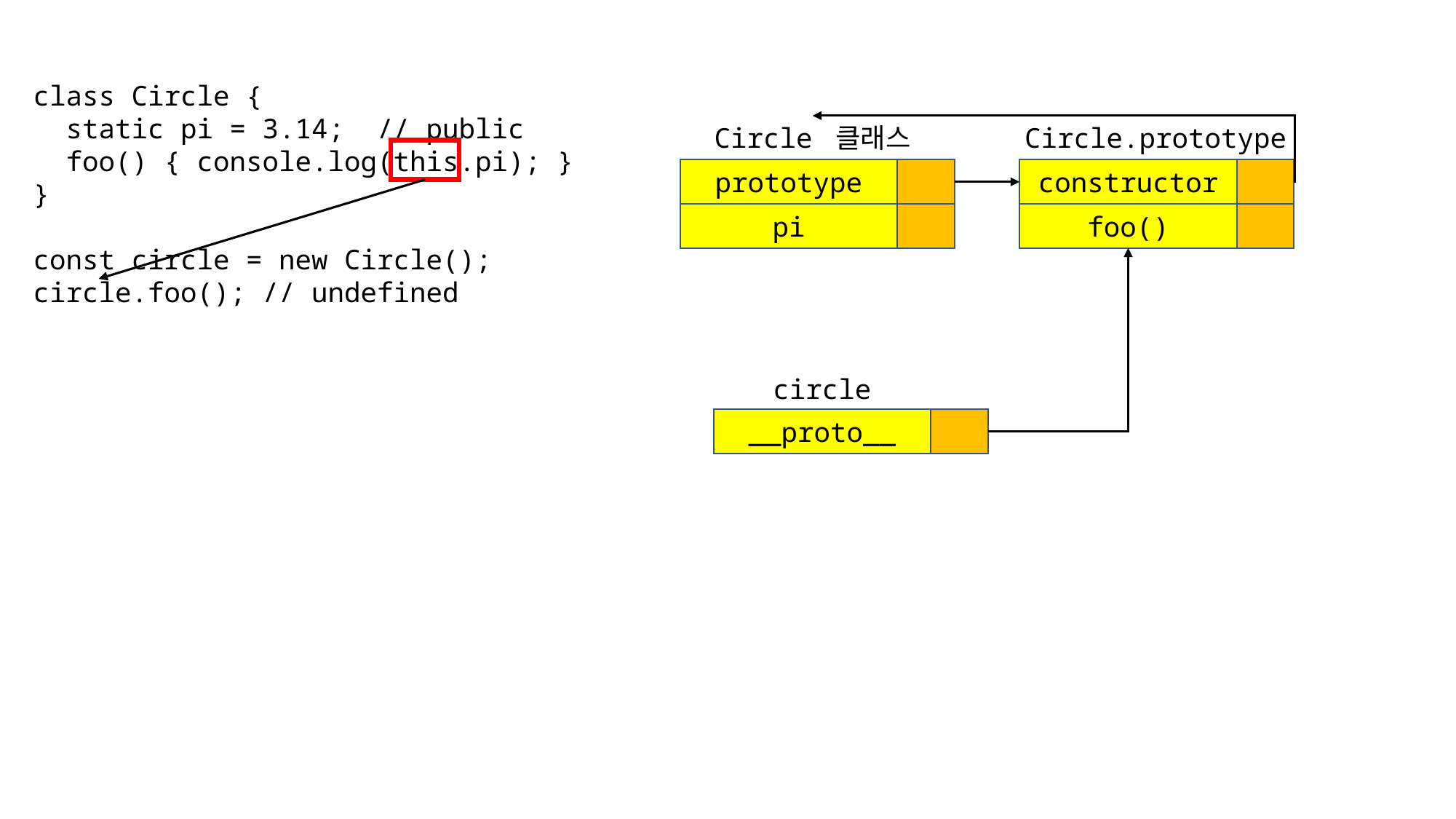

class Circle {
  static pi = 3.14;  // public
  foo() { console.log(this.pi); }
}

const circle = new Circle();
circle.foo(); // undefined
Circle 클래스
Circle.prototype

prototype

constructor

pi

foo()

circle
__proto__